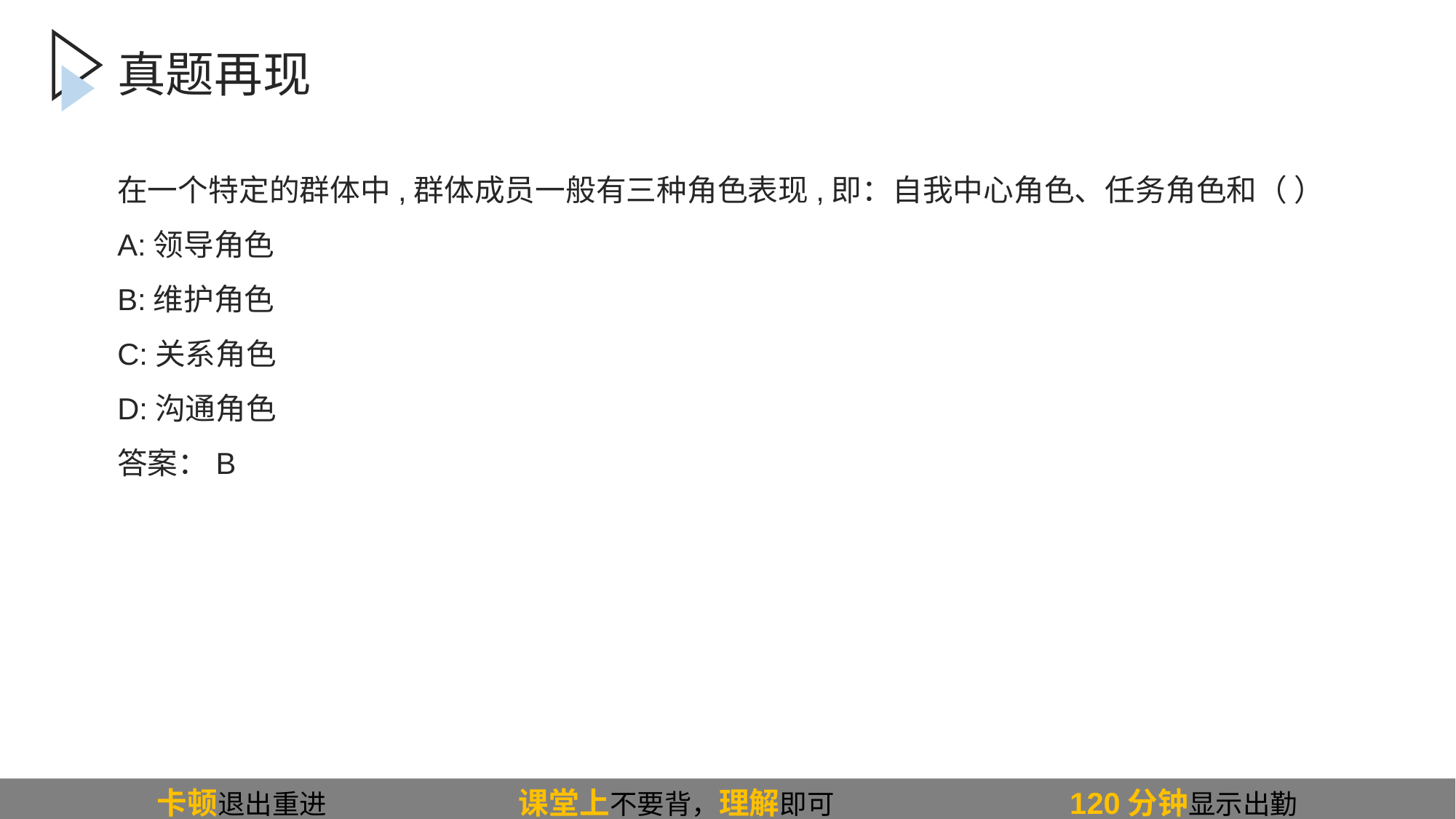

真题再现
# 在一个特定的群体中,群体成员一般有三种角色表现,即：自我中心角色、任务角色和（ ）
A:领导角色
B:维护角色
C:关系角色
D:沟通角色
答案：B